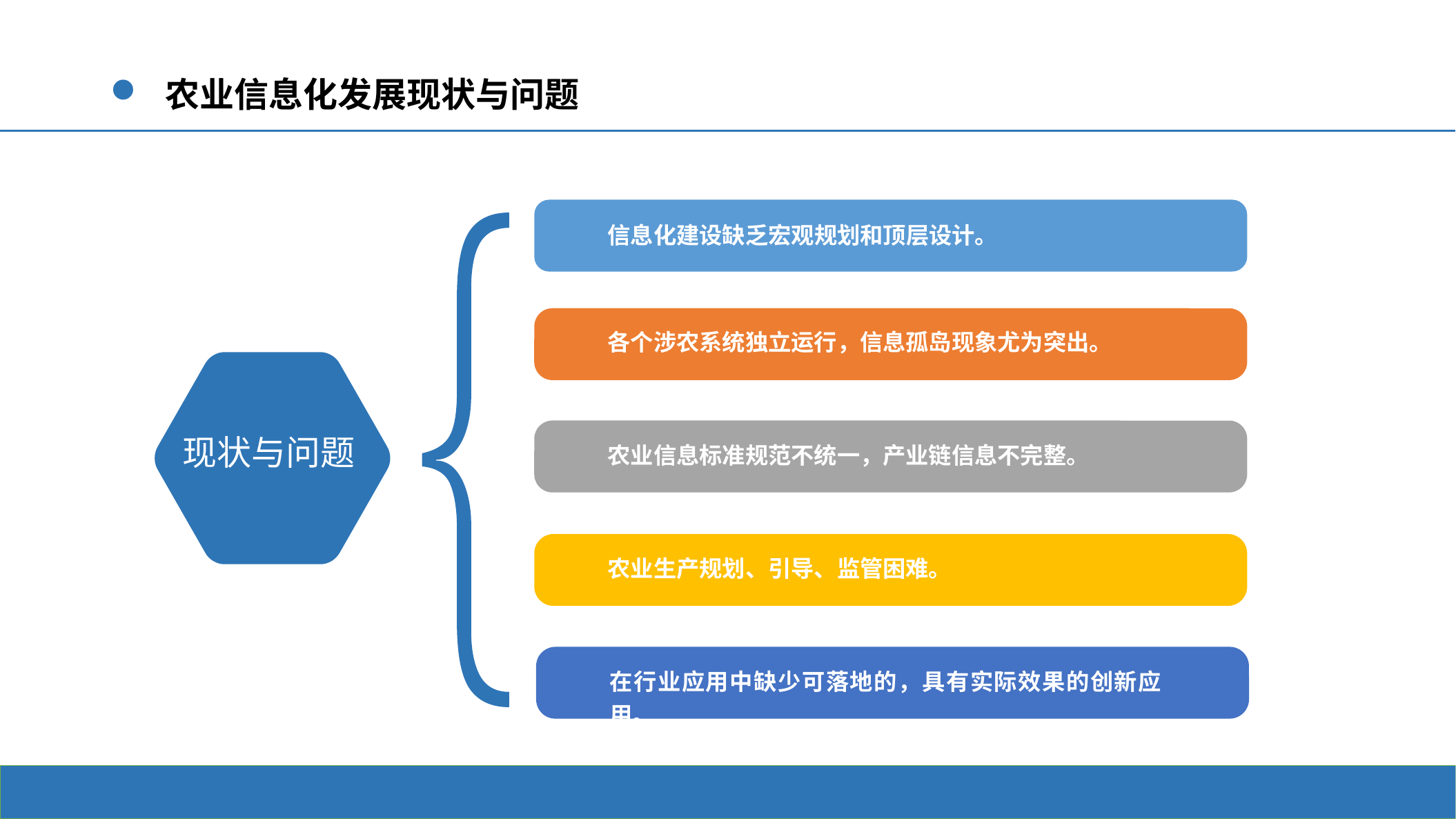

# 农业信息化发展现状与问题

信息化建设缺乏宏观规划和顶层设计。

各个涉农系统独立运行，信息孤岛现象尤为突出。

现状与问题
农业信息标准规范不统一，产业链信息不完整。

农业生产规划、引导、监管困难。

在行业应用中缺少可落地的，具有实际效果的创新应用。